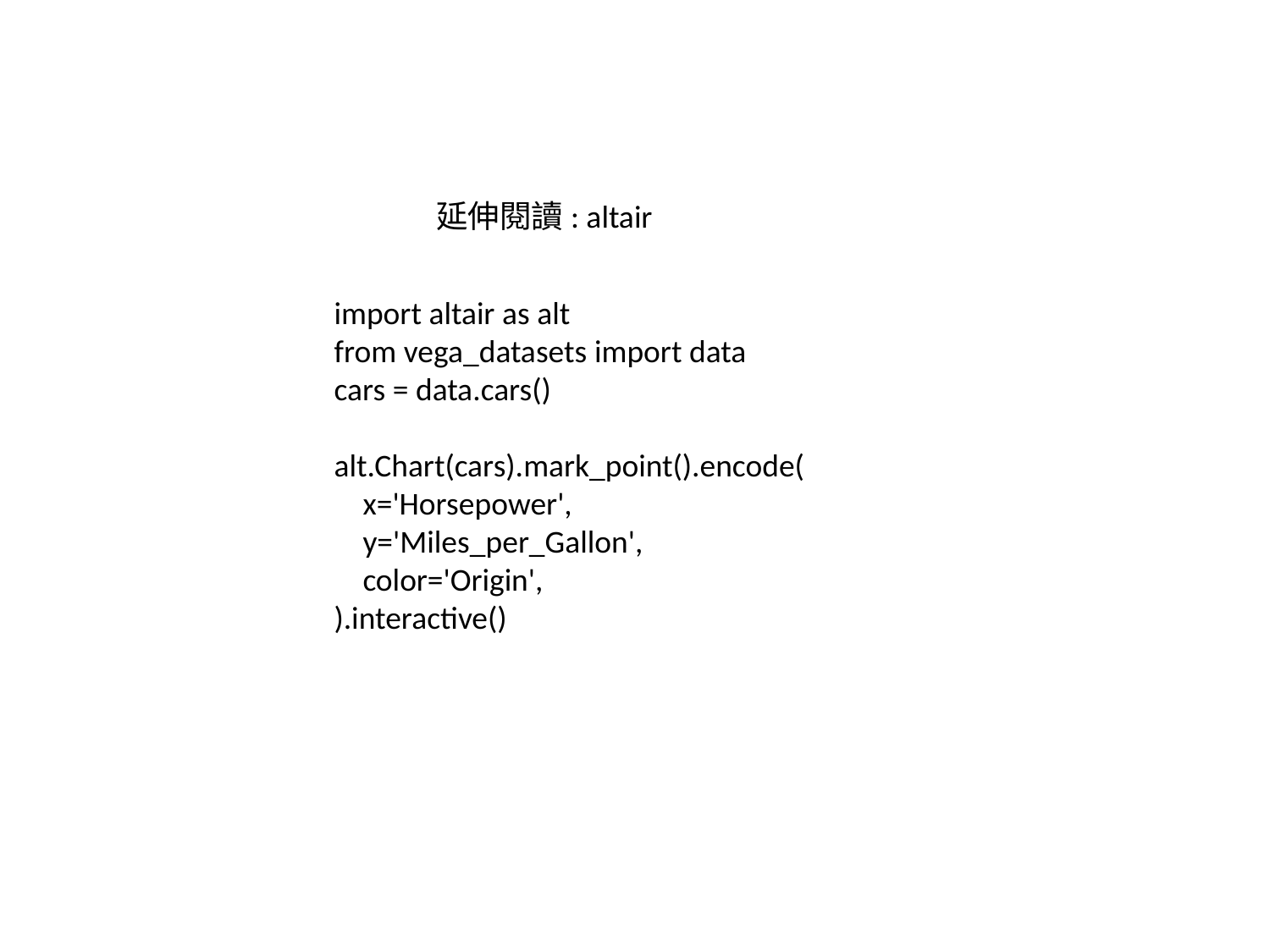

延伸閱讀: altair
import altair as alt
from vega_datasets import data
cars = data.cars()
alt.Chart(cars).mark_point().encode(
    x='Horsepower',
    y='Miles_per_Gallon',
    color='Origin',
).interactive()